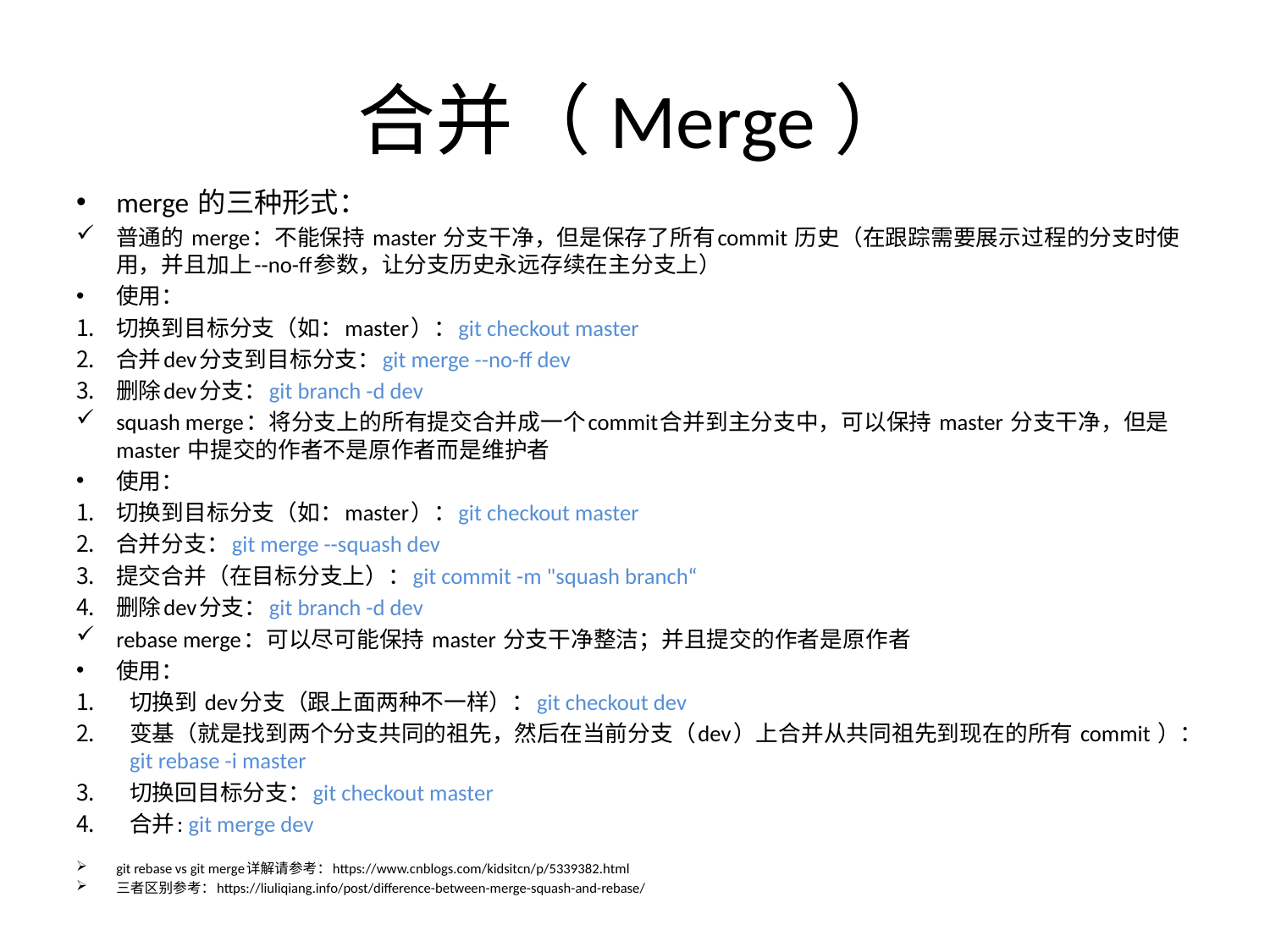

# 合并（Merge）
merge 的三种形式：
普通的 merge：不能保持 master 分支干净，但是保存了所有commit 历史（在跟踪需要展示过程的分支时使用，并且加上--no-ff参数，让分支历史永远存续在主分支上）
使用：
切换到目标分支（如：master）：git checkout master
合并dev分支到目标分支：git merge --no-ff dev
删除dev分支：git branch -d dev
squash merge：将分支上的所有提交合并成一个commit合并到主分支中，可以保持 master 分支干净，但是 master 中提交的作者不是原作者而是维护者
使用：
切换到目标分支（如：master）：git checkout master
合并分支：git merge --squash dev
提交合并（在目标分支上）：git commit -m "squash branch“
删除dev分支：git branch -d dev
rebase merge：可以尽可能保持 master 分支干净整洁；并且提交的作者是原作者
使用：
切换到 dev分支（跟上面两种不一样）：git checkout dev
变基（就是找到两个分支共同的祖先，然后在当前分支（dev）上合并从共同祖先到现在的所有 commit ）：git rebase -i master
切换回目标分支：git checkout master
合并: git merge dev

git rebase vs git merge详解请参考：https://www.cnblogs.com/kidsitcn/p/5339382.html
三者区别参考：https://liuliqiang.info/post/difference-between-merge-squash-and-rebase/